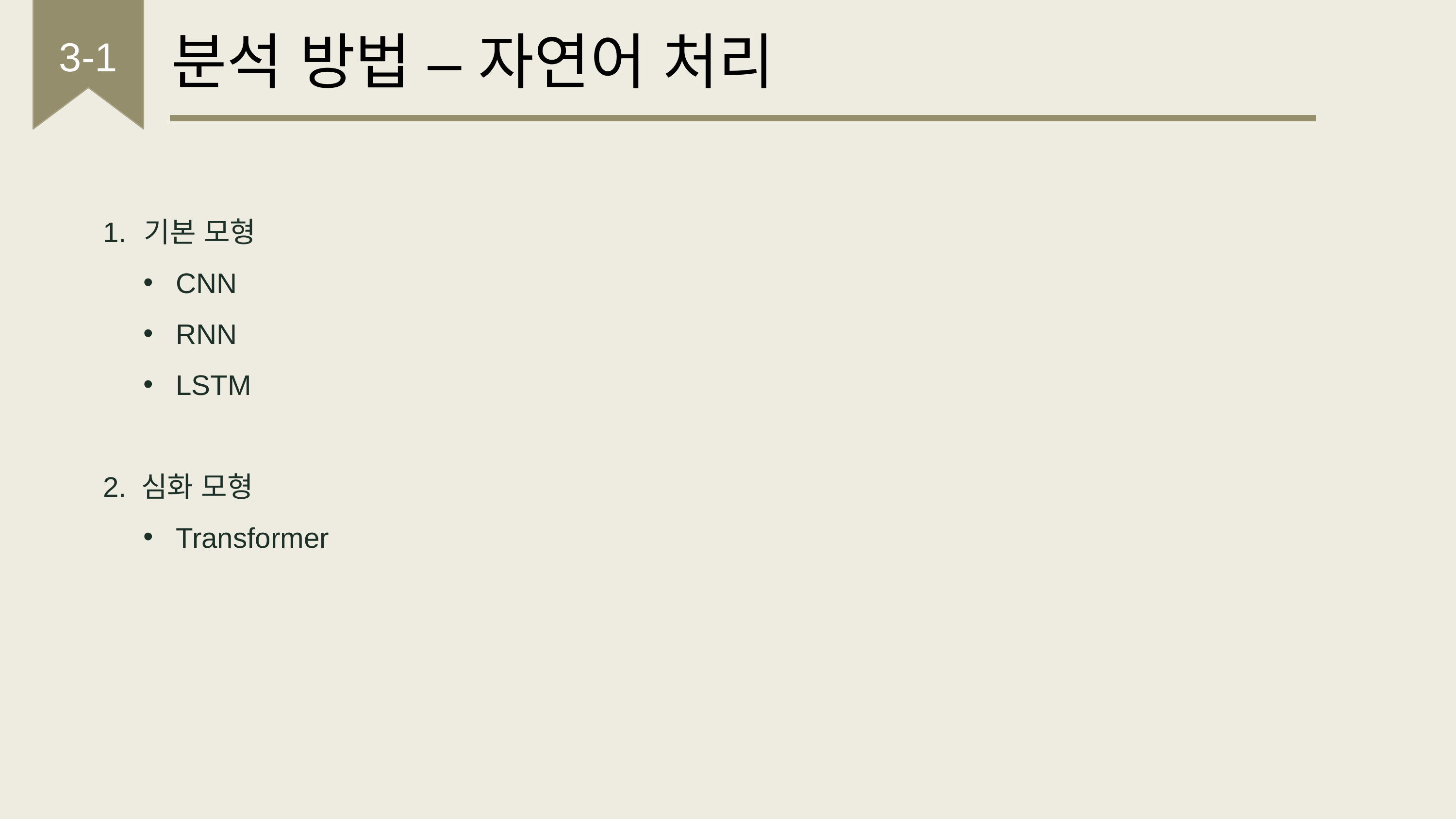

분석 방법 – 자연어 처리
3-1
기본 모형
CNN
RNN
LSTM

2. 심화 모형
Transformer